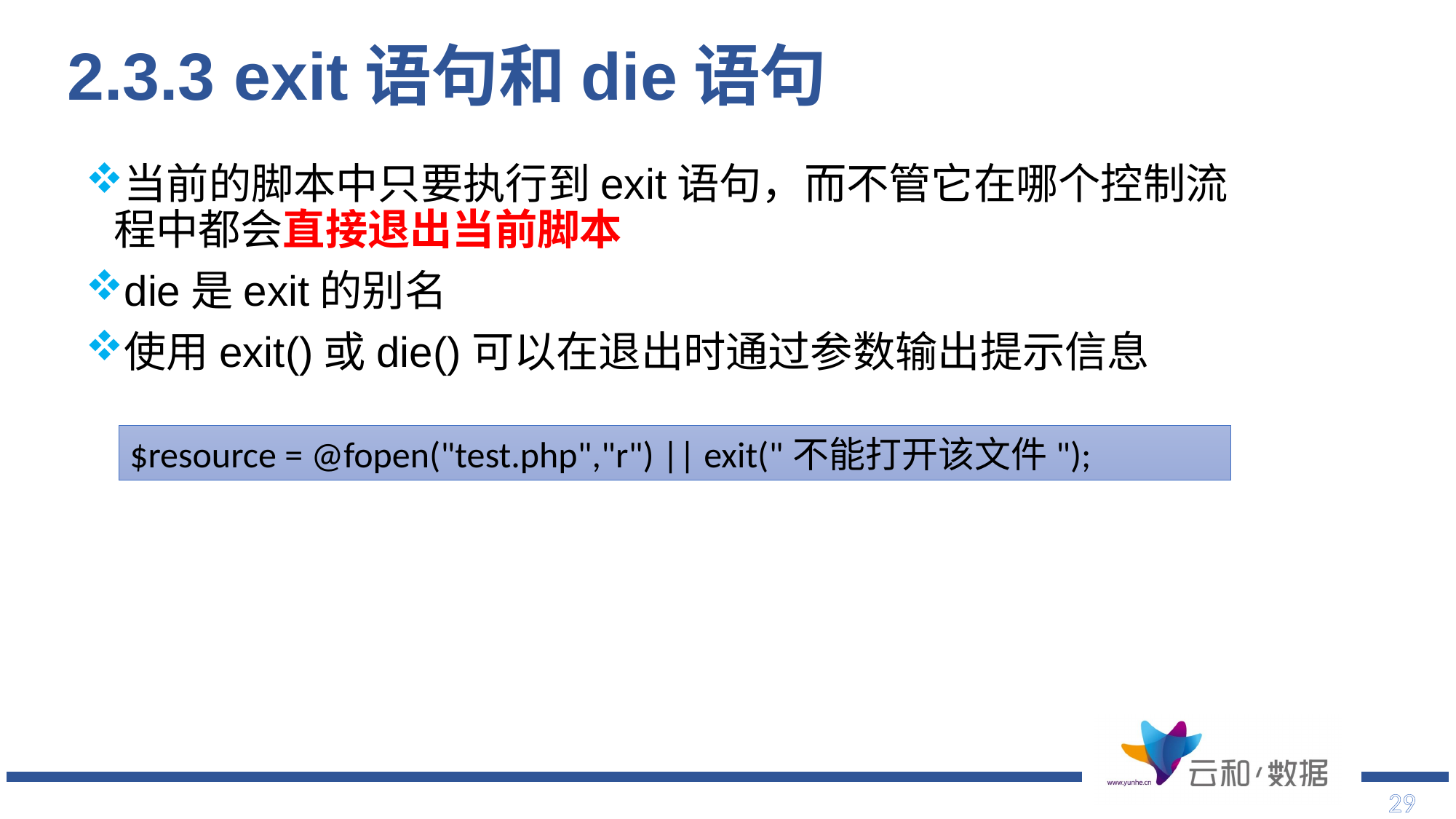

# 2.3.3 exit语句和die语句
当前的脚本中只要执行到exit语句，而不管它在哪个控制流程中都会直接退出当前脚本
die是exit的别名
使用exit()或die()可以在退出时通过参数输出提示信息

$resource = @fopen("test.php","r") || exit("不能打开该文件");